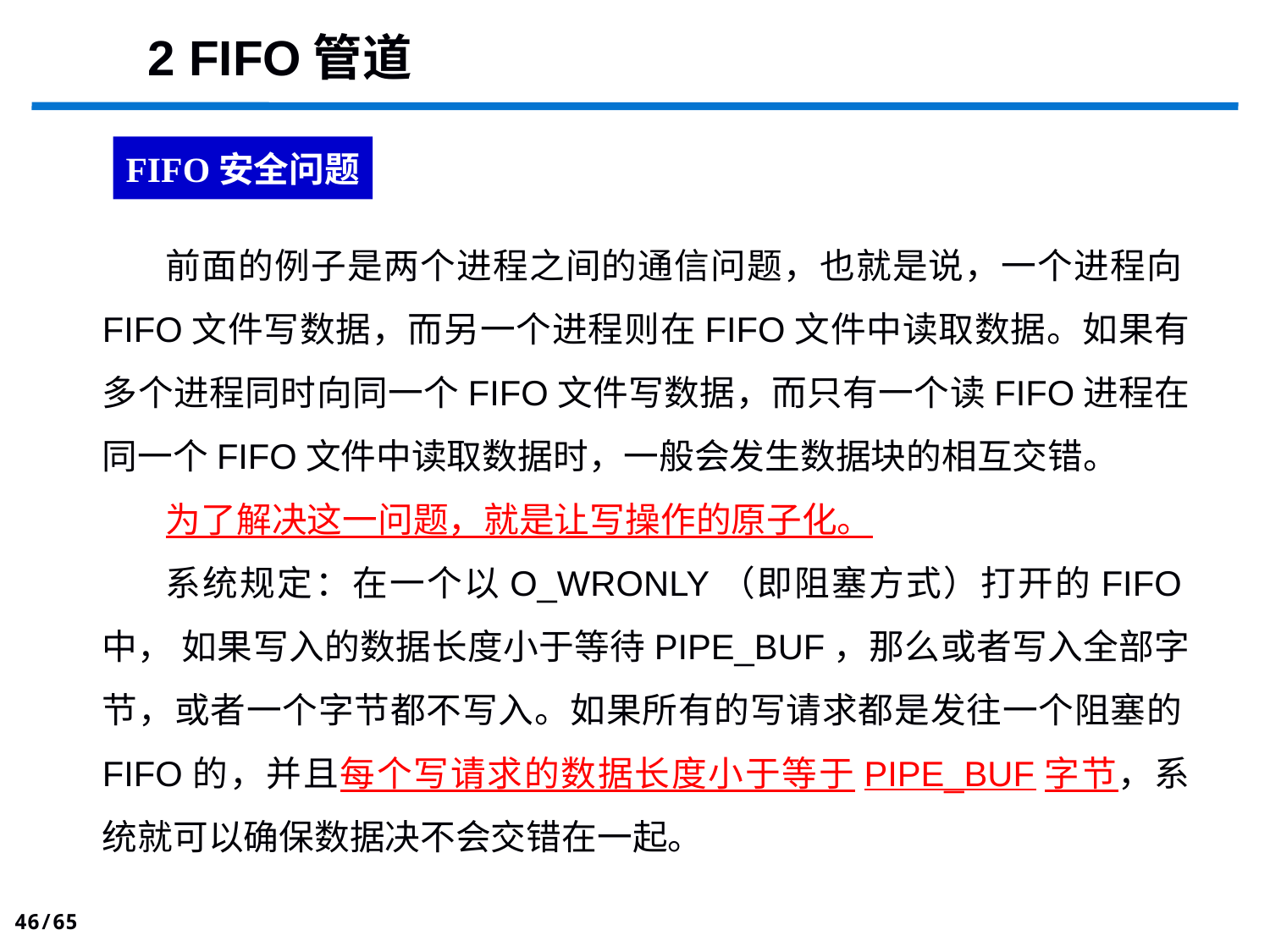

2 FIFO管道
FIFO安全问题
前面的例子是两个进程之间的通信问题，也就是说，一个进程向FIFO文件写数据，而另一个进程则在FIFO文件中读取数据。如果有多个进程同时向同一个FIFO文件写数据，而只有一个读FIFO进程在同一个FIFO文件中读取数据时，一般会发生数据块的相互交错。
为了解决这一问题，就是让写操作的原子化。
系统规定：在一个以O_WRONLY（即阻塞方式）打开的FIFO中， 如果写入的数据长度小于等待PIPE_BUF，那么或者写入全部字节，或者一个字节都不写入。如果所有的写请求都是发往一个阻塞的FIFO的，并且每个写请求的数据长度小于等于PIPE_BUF字节，系统就可以确保数据决不会交错在一起。